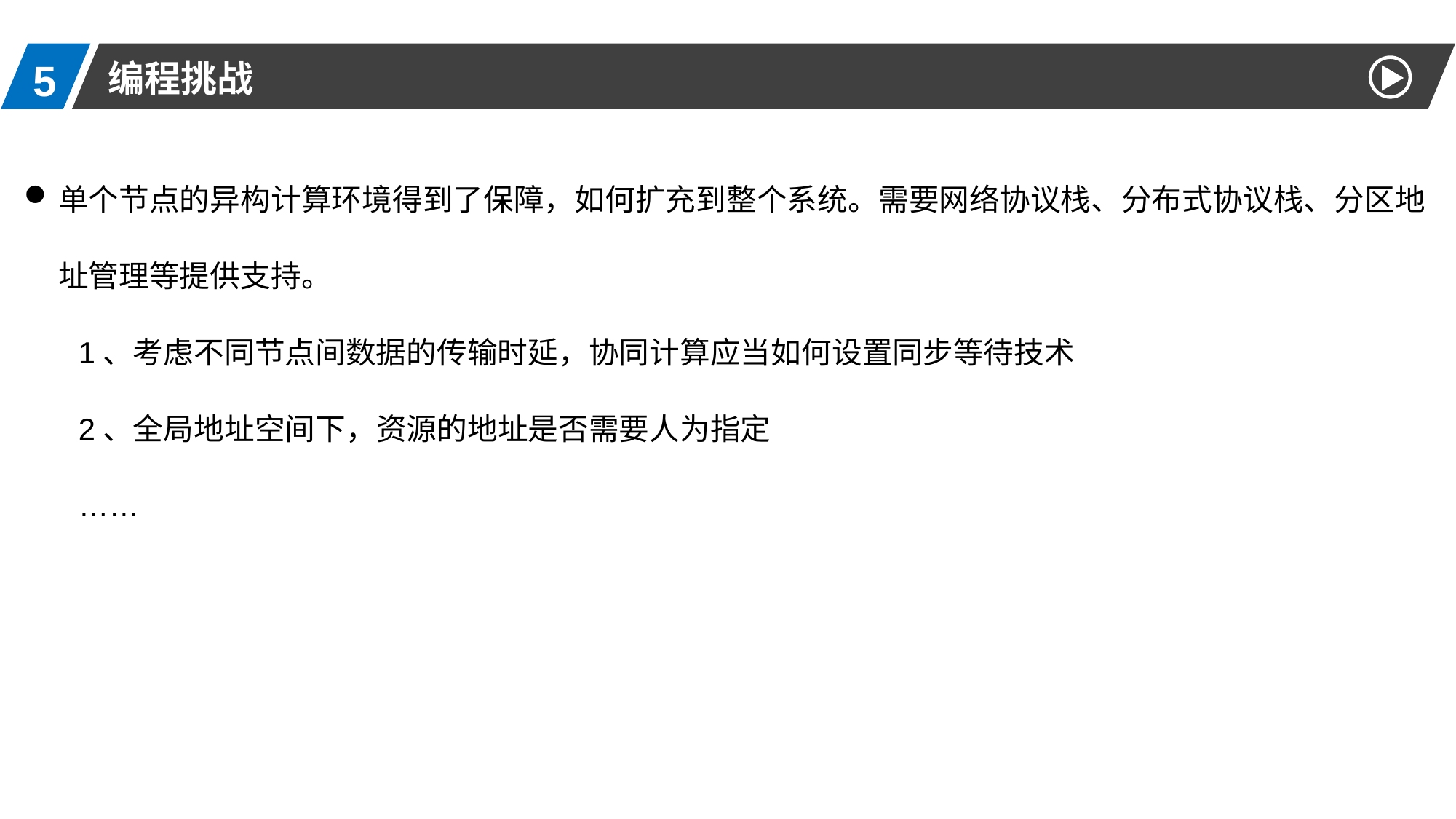

5
编程挑战

单个节点的异构计算环境得到了保障，如何扩充到整个系统。需要网络协议栈、分布式协议栈、分区地址管理等提供支持。
1、考虑不同节点间数据的传输时延，协同计算应当如何设置同步等待技术
2、全局地址空间下，资源的地址是否需要人为指定
……